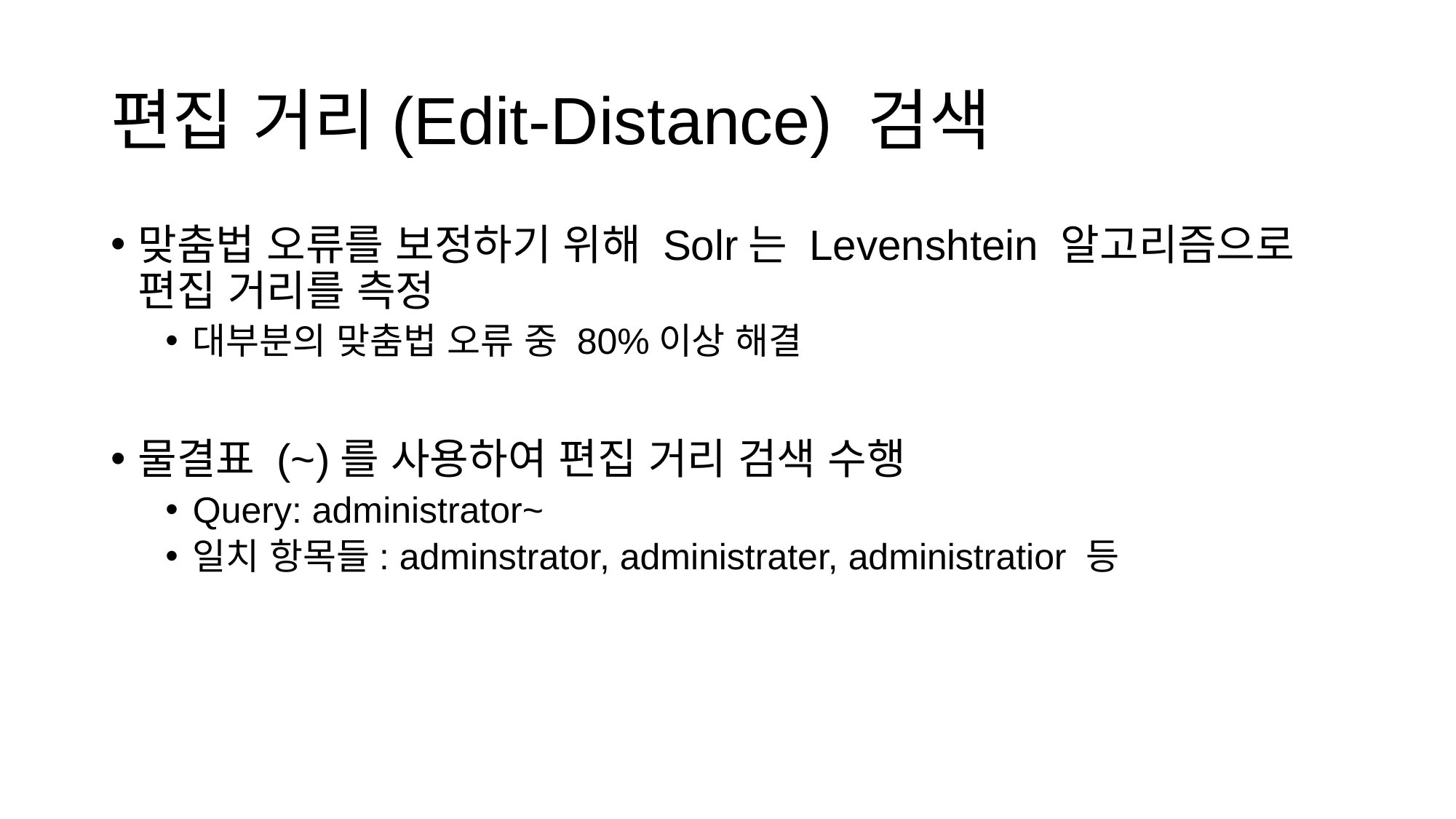

# 편집 거리(Edit-Distance) 검색
맞춤법 오류를 보정하기 위해 Solr는 Levenshtein 알고리즘으로 편집 거리를 측정
대부분의 맞춤법 오류 중 80%이상 해결

물결표 (~)를 사용하여 편집 거리 검색 수행
Query: administrator~
일치 항목들: adminstrator, administrater, administratior 등